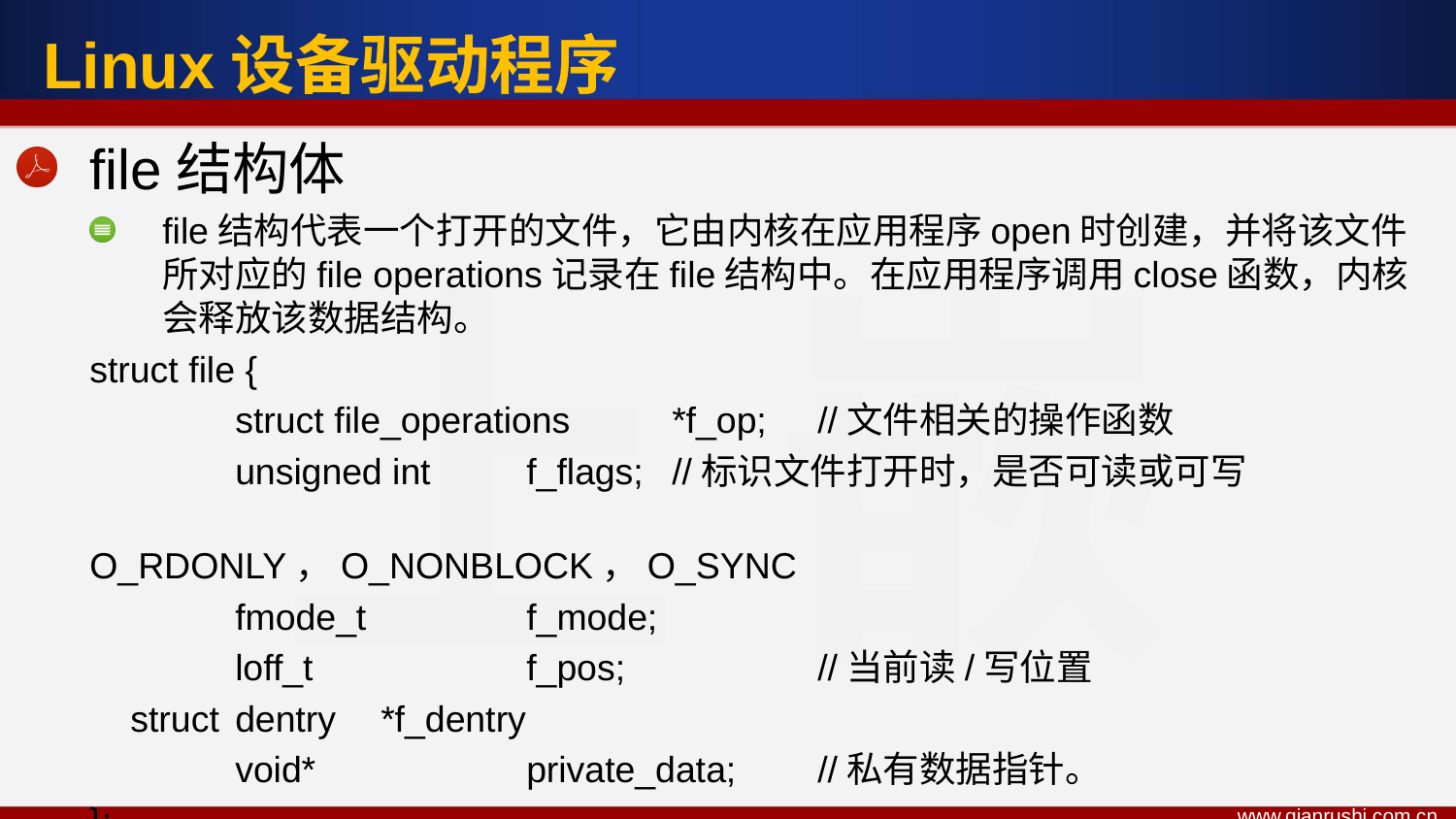

Linux设备驱动程序
file结构体
file结构代表一个打开的文件，它由内核在应用程序open时创建，并将该文件所对应的file operations记录在file结构中。在应用程序调用close函数，内核会释放该数据结构。
struct file {
	struct file_operations	*f_op; 	//文件相关的操作函数
	unsigned int 	f_flags;	//标识文件打开时，是否可读或可写
					O_RDONLY，O_NONBLOCK，O_SYNC
	fmode_t		f_mode;
	loff_t		f_pos;		//当前读/写位置
    struct	dentry	*f_dentry
	void*		private_data;	//私有数据指针。
};